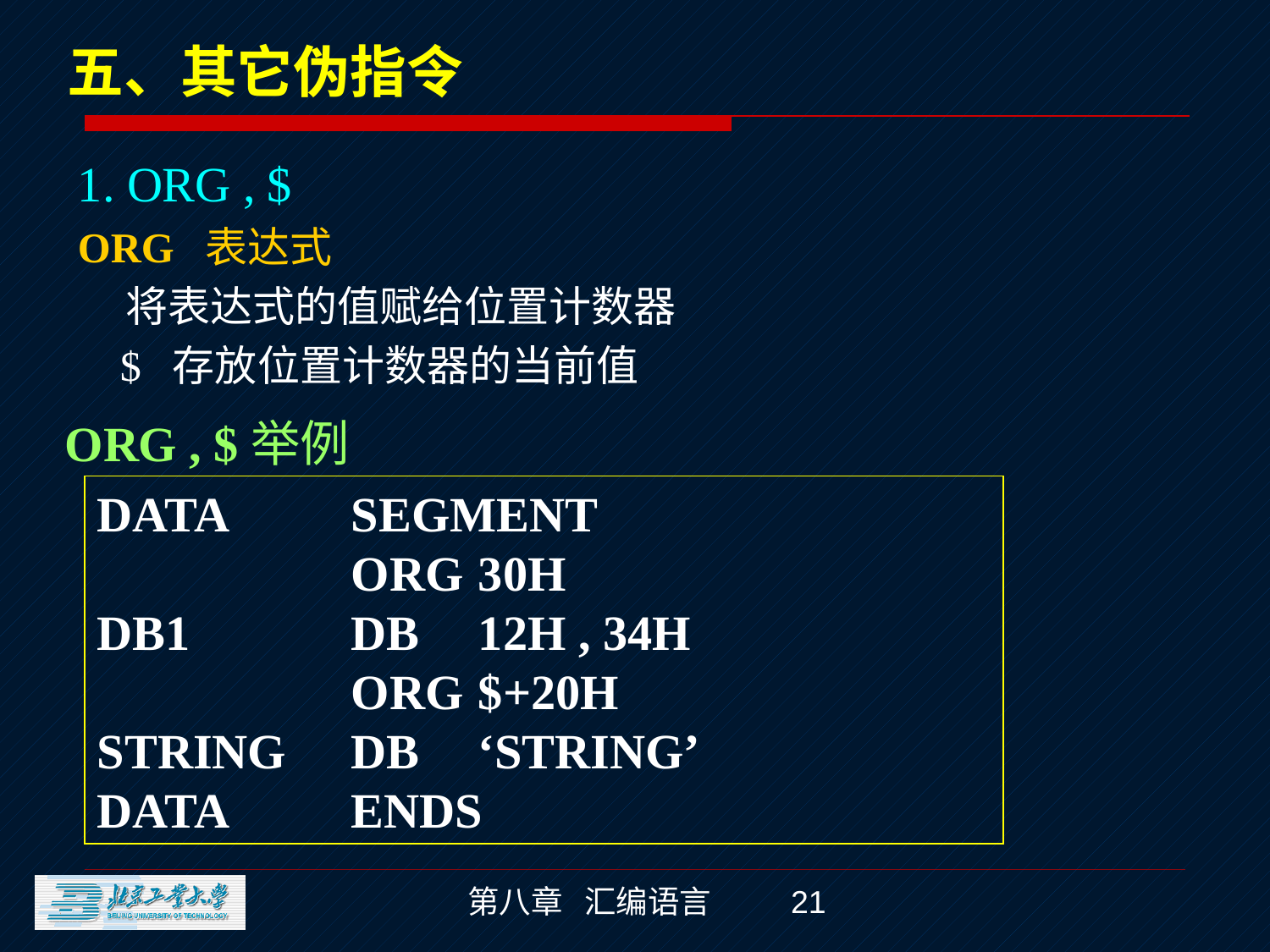

# 五、其它伪指令
1. ORG , $
ORG  表达式
    将表达式的值赋给位置计数器
    $  存放位置计数器的当前值
ORG , $举例
DATA	SEGMENT
		ORG	30H
DB1		DB	12H , 34H
		ORG	$+20H
STRING	DB	‘STRING’
DATA	ENDS